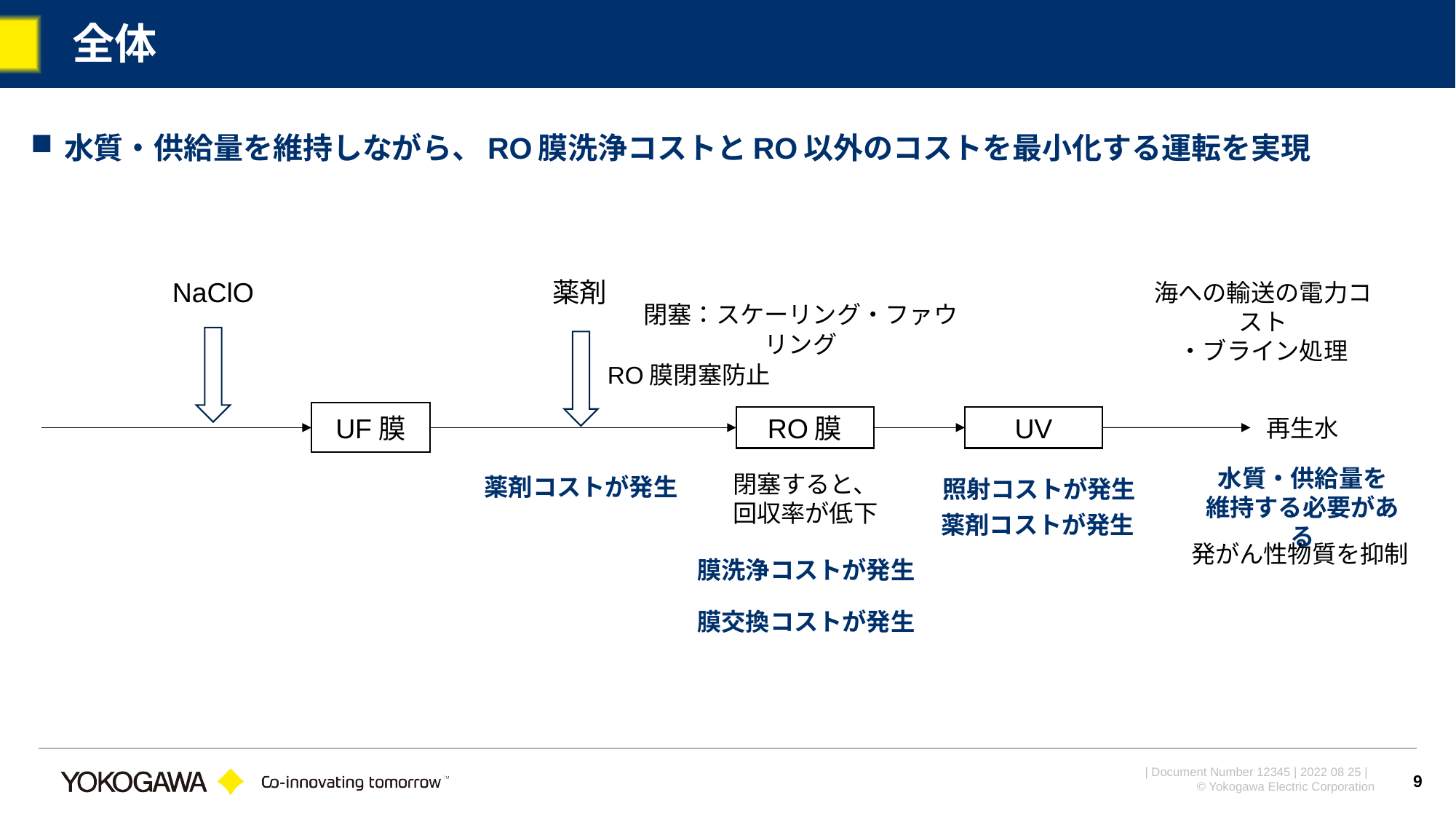

# 全体
水質・供給量を維持しながら、RO膜洗浄コストとRO以外のコストを最小化する運転を実現
NaClO
薬剤
海への輸送の電力コスト
・ブライン処理
閉塞：スケーリング・ファウリング

RO膜閉塞防止
UF膜
RO膜
UV
再生水
水質・供給量を
維持する必要がある
閉塞すると、
回収率が低下
薬剤コストが発生
照射コストが発生
薬剤コストが発生
発がん性物質を抑制
膜洗浄コストが発生
膜交換コストが発生
9